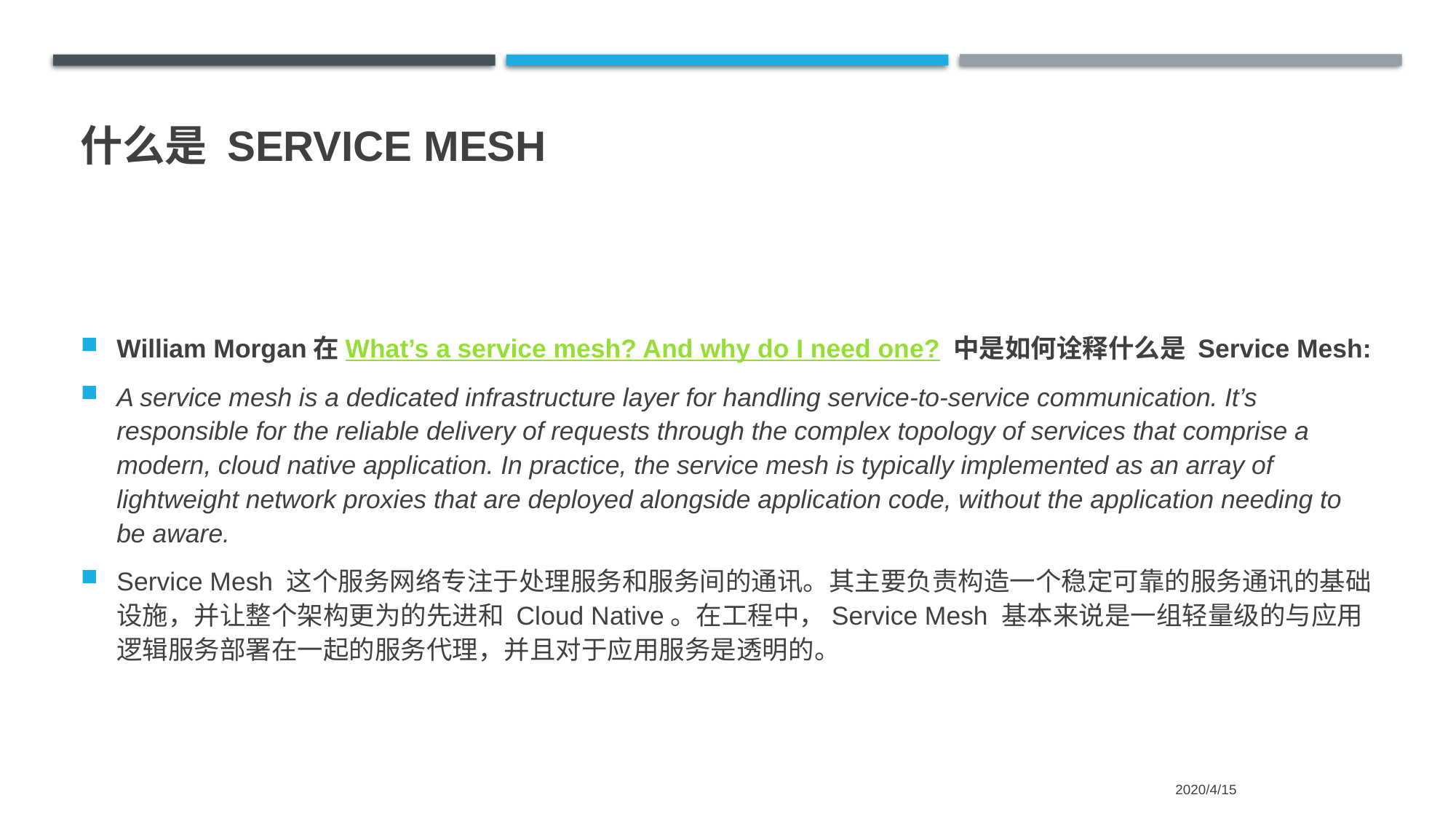

# 什么是 Service mesh
William Morgan在What’s a service mesh? And why do I need one? 中是如何诠释什么是 Service Mesh:
A service mesh is a dedicated infrastructure layer for handling service-to-service communication. It’s responsible for the reliable delivery of requests through the complex topology of services that comprise a modern, cloud native application. In practice, the service mesh is typically implemented as an array of lightweight network proxies that are deployed alongside application code, without the application needing to be aware.
Service Mesh 这个服务网络专注于处理服务和服务间的通讯。其主要负责构造一个稳定可靠的服务通讯的基础设施，并让整个架构更为的先进和 Cloud Native。在工程中，Service Mesh 基本来说是一组轻量级的与应用逻辑服务部署在一起的服务代理，并且对于应用服务是透明的。
2020/4/15